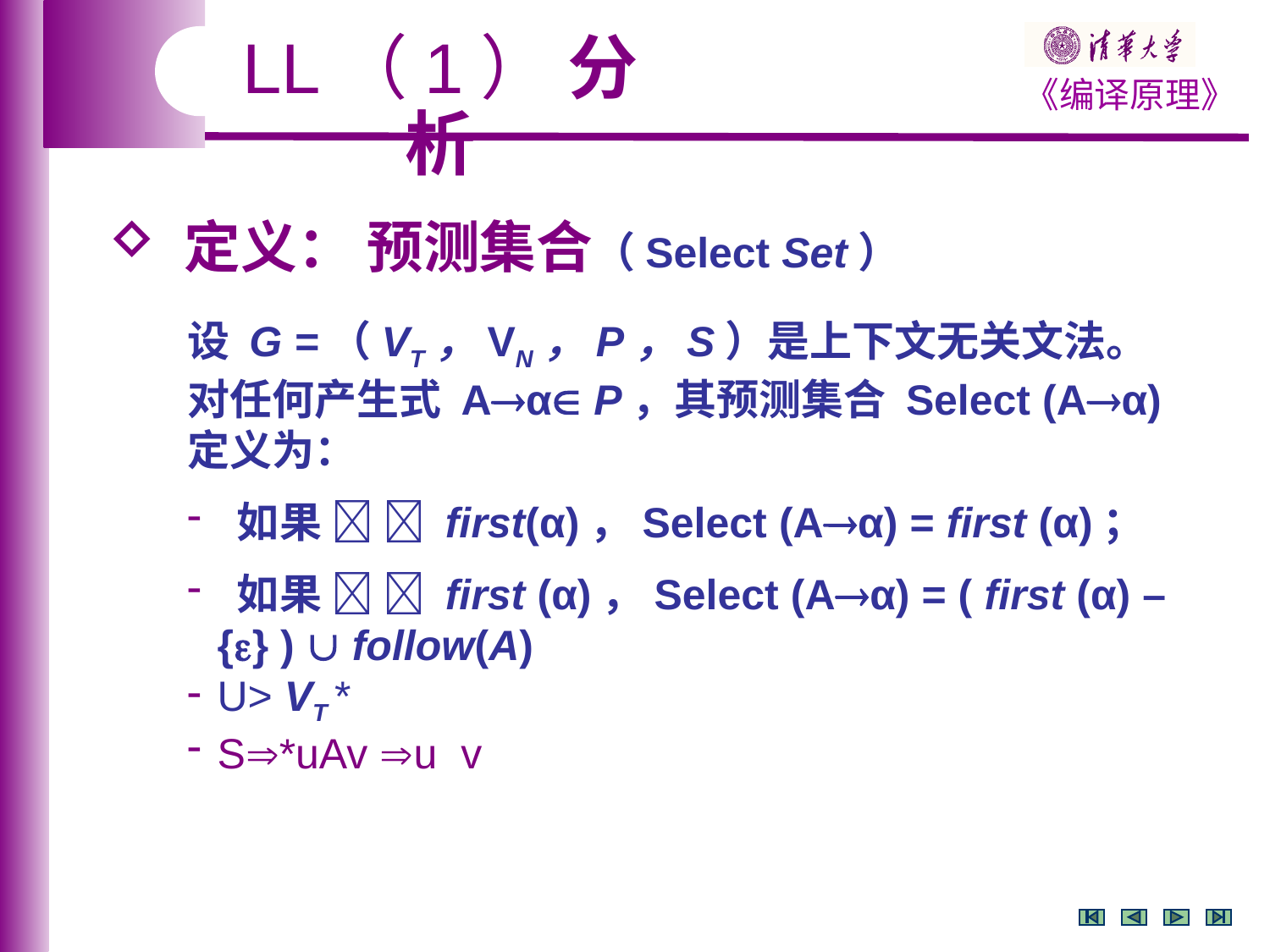

LL（1） 分析
 定义： 预测集合（Select Set）
设 G =（VT，VN，P，S）是上下文无关文法。
对任何产生式 A→α∈ P，其预测集合 Select (A→α) 定义为：

 如果 ε ∉ first(α)，Select (A→α) = first (α)；

 如果 ε ∈ first (α)，Select (A→α) = ( first (α) – {ε} ) ∪ follow(A)
U> VT *
S⇒*uAv ⇒u  v